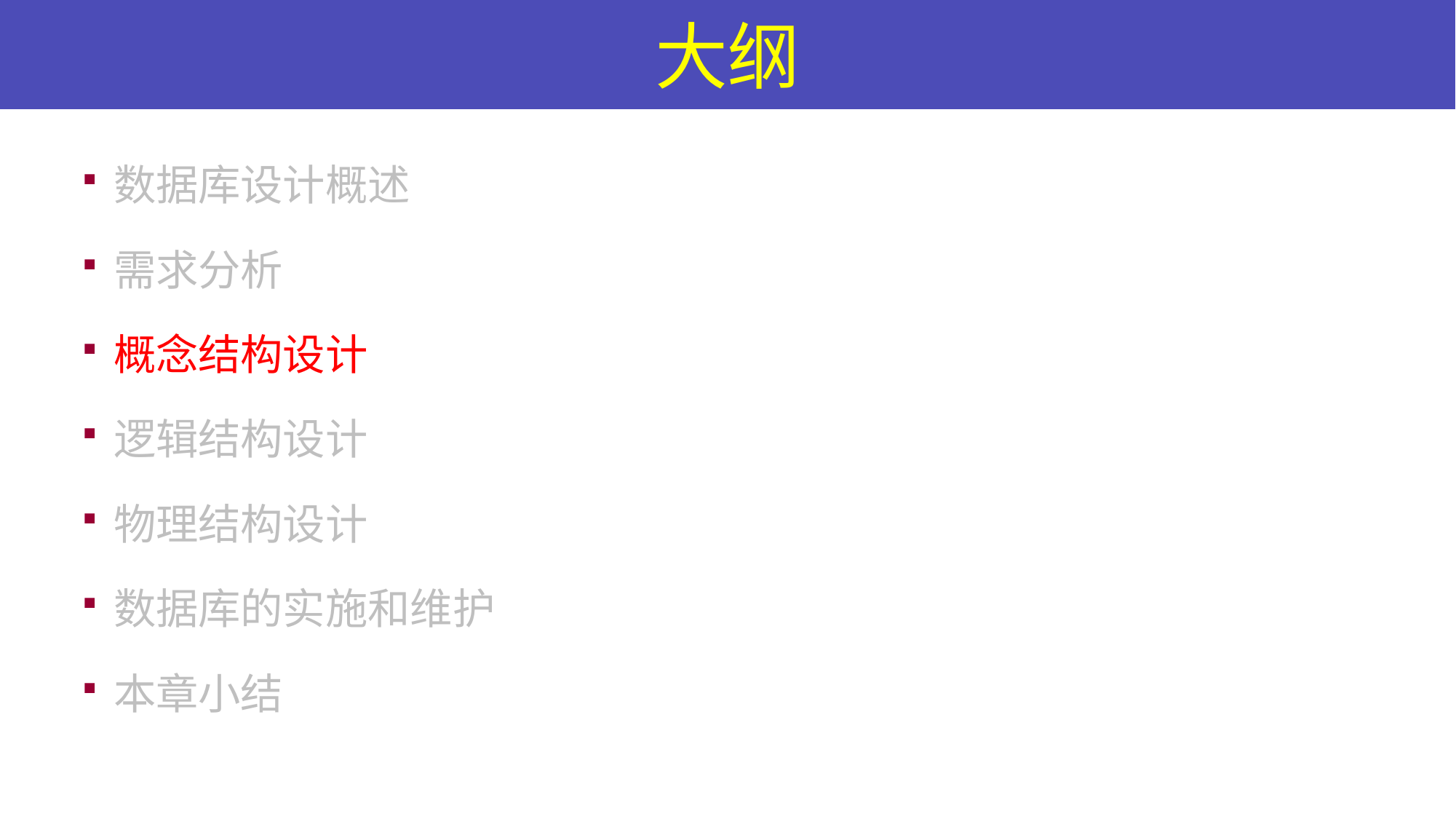

# 大纲
数据库设计概述
需求分析
概念结构设计
逻辑结构设计
物理结构设计
数据库的实施和维护
本章小结
36